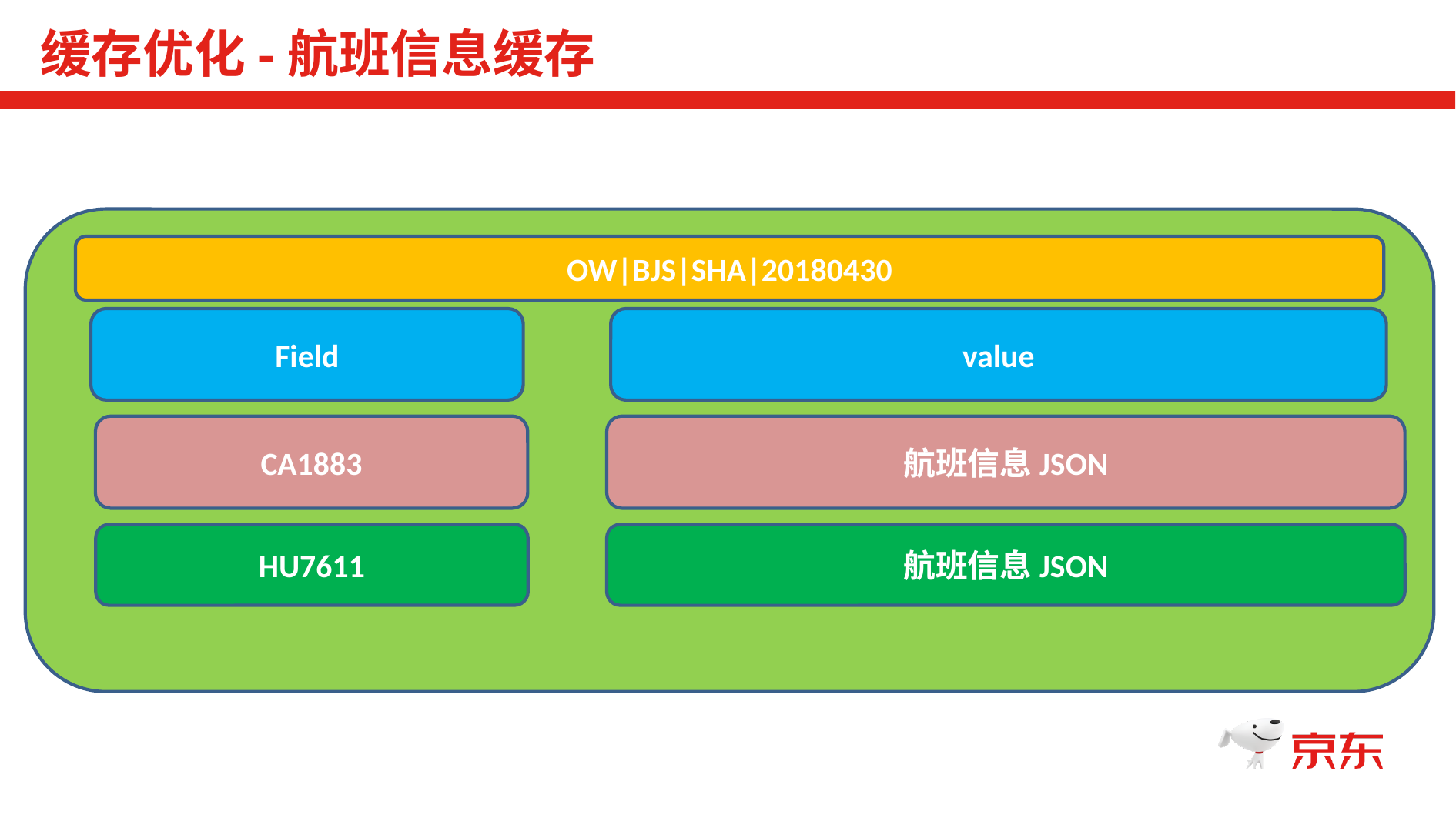

缓存优化-航班信息缓存

OW|BJS|SHA|20180430
Field
value
CA1883
航班信息JSON
HU7611
航班信息JSON